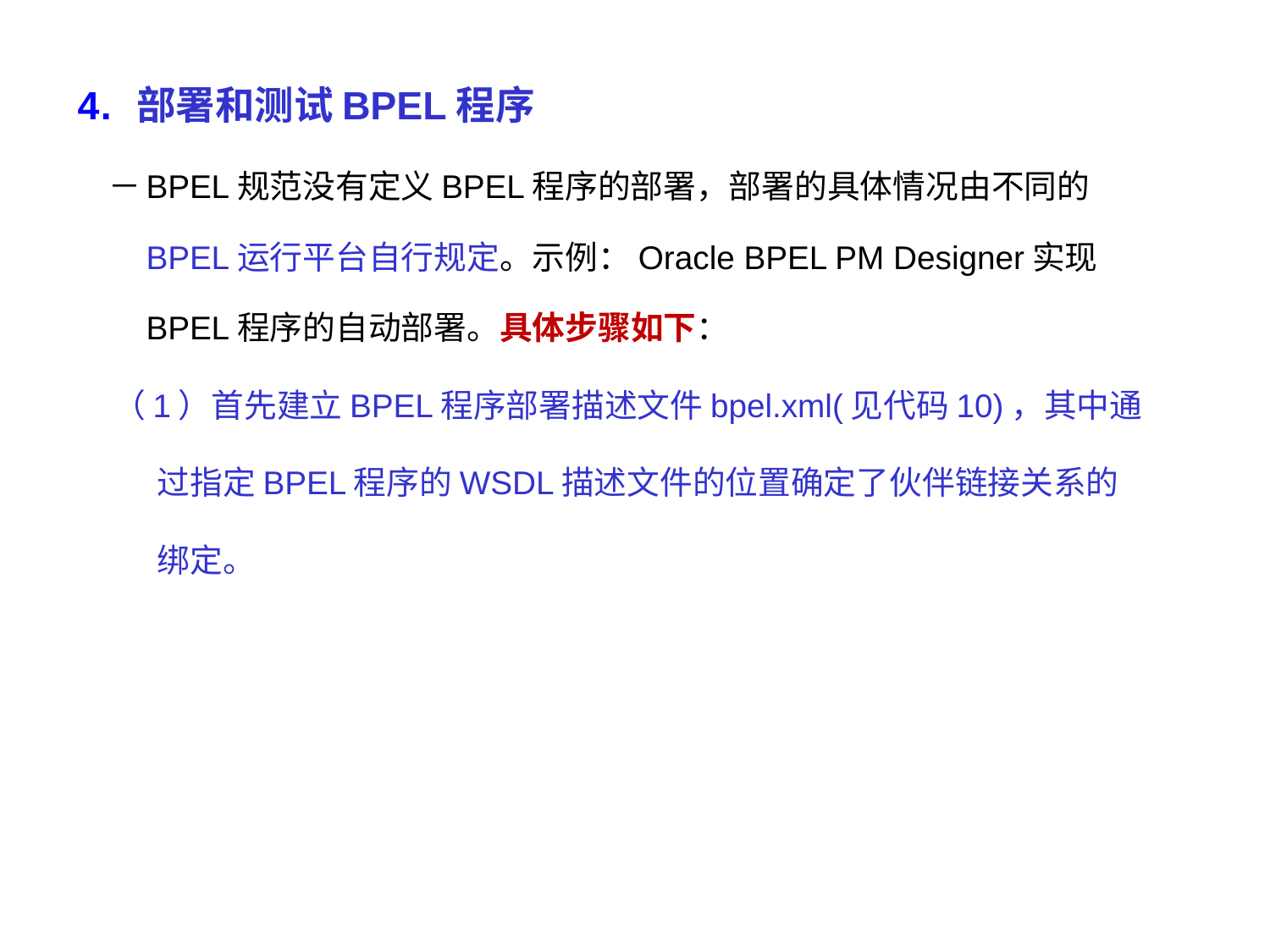

部署和测试BPEL程序
BPEL规范没有定义BPEL程序的部署，部署的具体情况由不同的BPEL运行平台自行规定。示例：Oracle BPEL PM Designer实现BPEL程序的自动部署。具体步骤如下：
（1）首先建立BPEL程序部署描述文件bpel.xml(见代码10)，其中通
     过指定BPEL程序的WSDL描述文件的位置确定了伙伴链接关系的
     绑定。